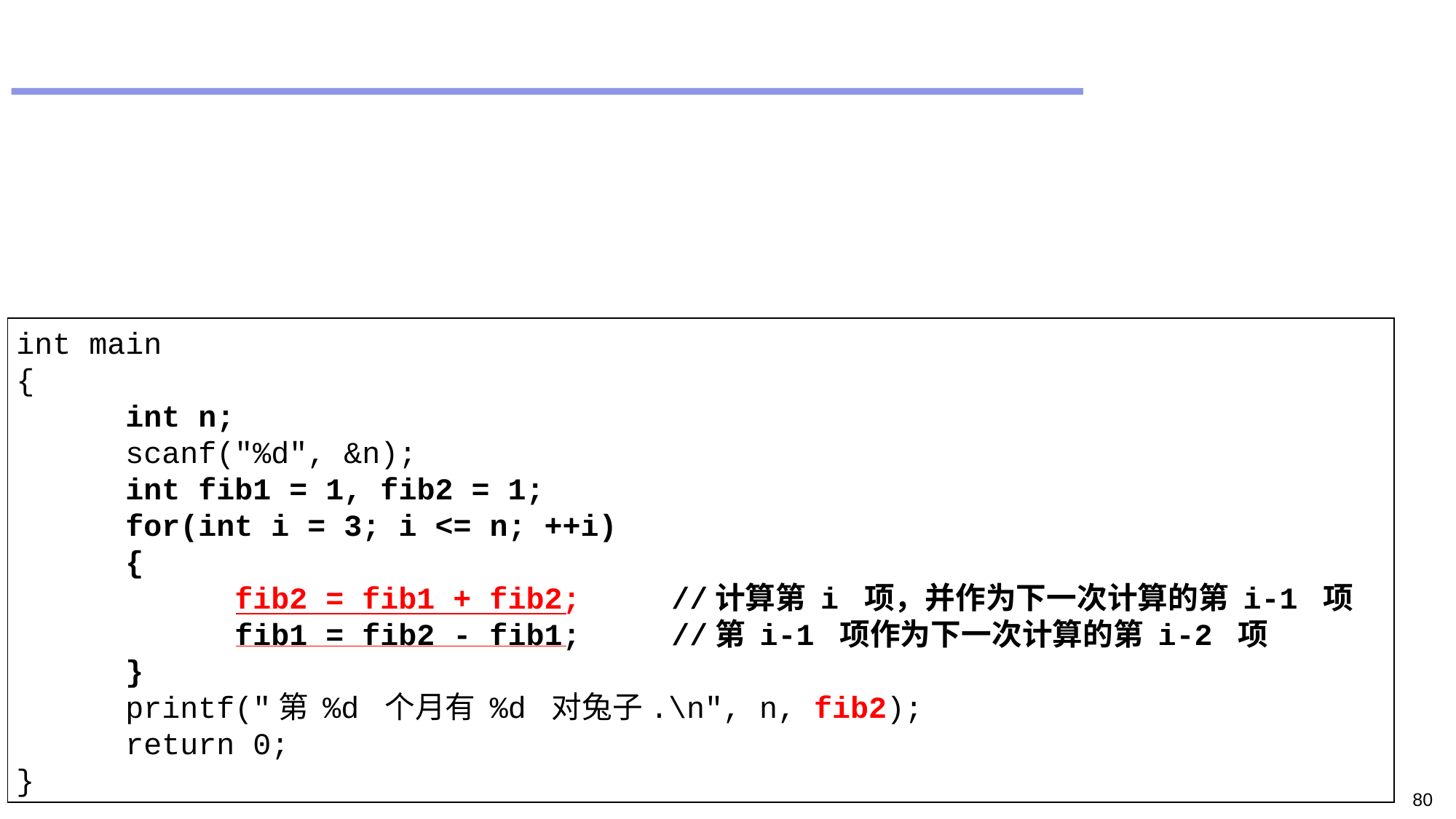

#

int main
{
	int n;
	scanf("%d", &n);
	int fib1 = 1, fib2 = 1;
	for(int i = 3; i <= n; ++i)
	{
		fib2 = fib1 + fib2;	//计算第 i 项，并作为下一次计算的第 i-1 项
		fib1 = fib2 - fib1;	//第 i-1 项作为下一次计算的第 i-2 项
	}
	printf("第 %d 个月有 %d 对兔子.\n", n, fib2);
	return 0;
}
80